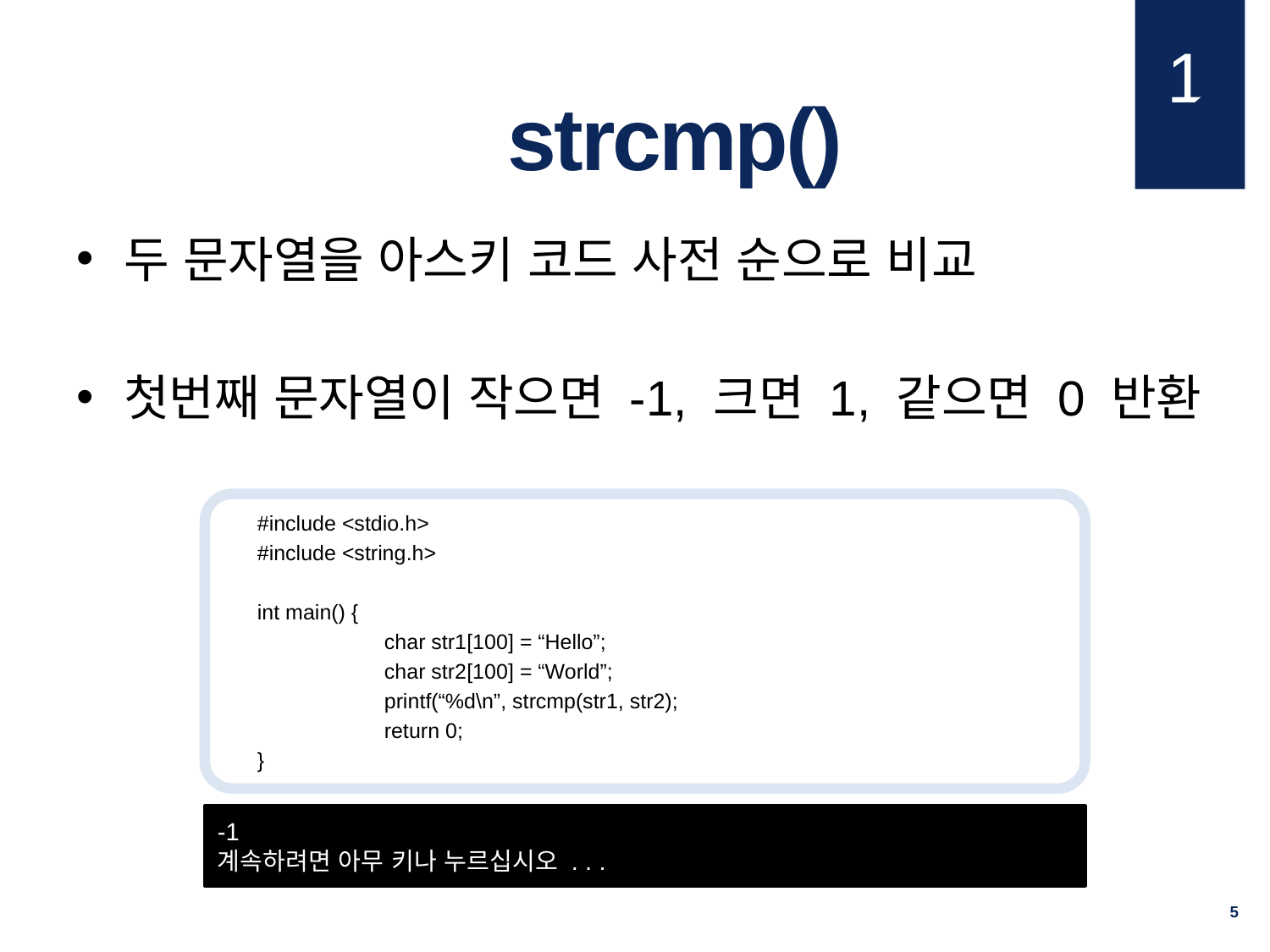

1

strcmp()
두 문자열을 아스키 코드 사전 순으로 비교

첫번째 문자열이 작으면 -1, 크면 1, 같으면 0 반환

#include <stdio.h>
#include <string.h>

int main() {
	char str1[100] = “Hello”;
	char str2[100] = “World”;
	printf(“%d\n”, strcmp(str1, str2);
	return 0;
}
-1
계속하려면 아무 키나 누르십시오 . . .
5